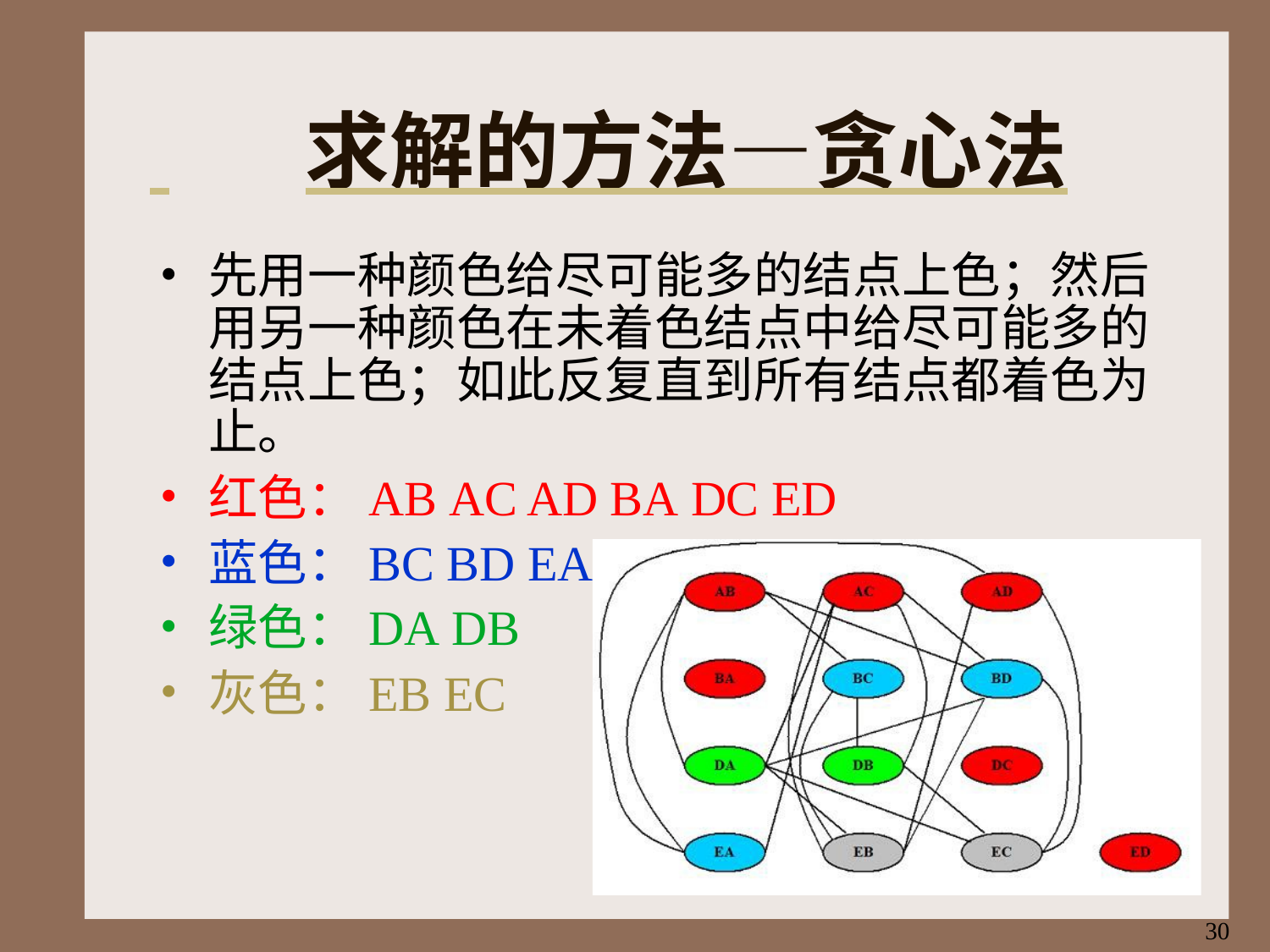

# 求解的方法—贪心法
先用一种颜色给尽可能多的结点上色；然后 用另一种颜色在未着色结点中给尽可能多的 结点上色；如此反复直到所有结点都着色为 止。
红色：AB AC AD BA DC ED
蓝色：BC BD EA
绿色：DA DB
灰色：EB EC

30